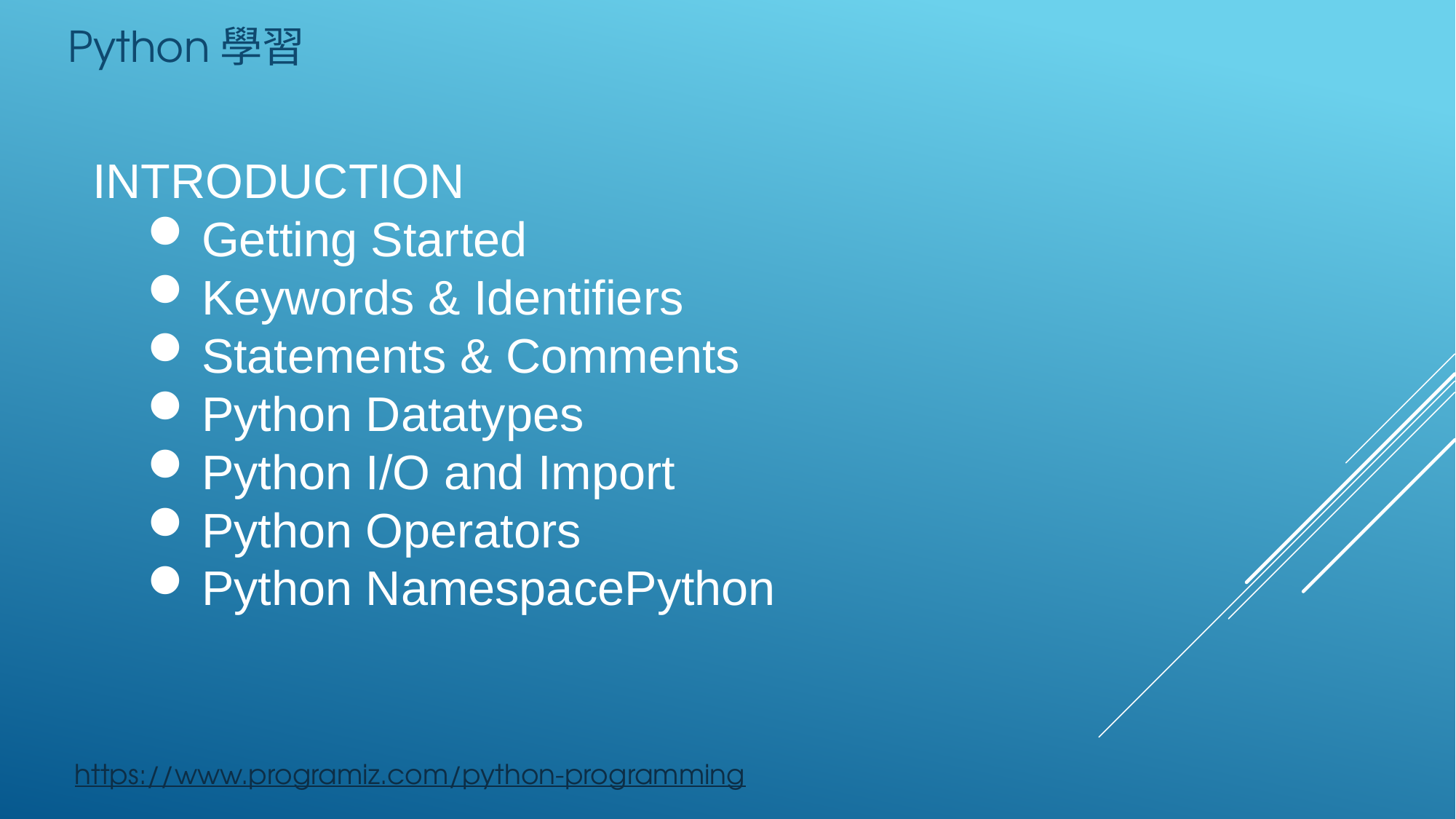

Python學習
INTRODUCTION
Getting Started
Keywords & Identifiers
Statements & Comments
Python Datatypes
Python I/O and Import
Python Operators
Python NamespacePython

https://www.programiz.com/python-programming